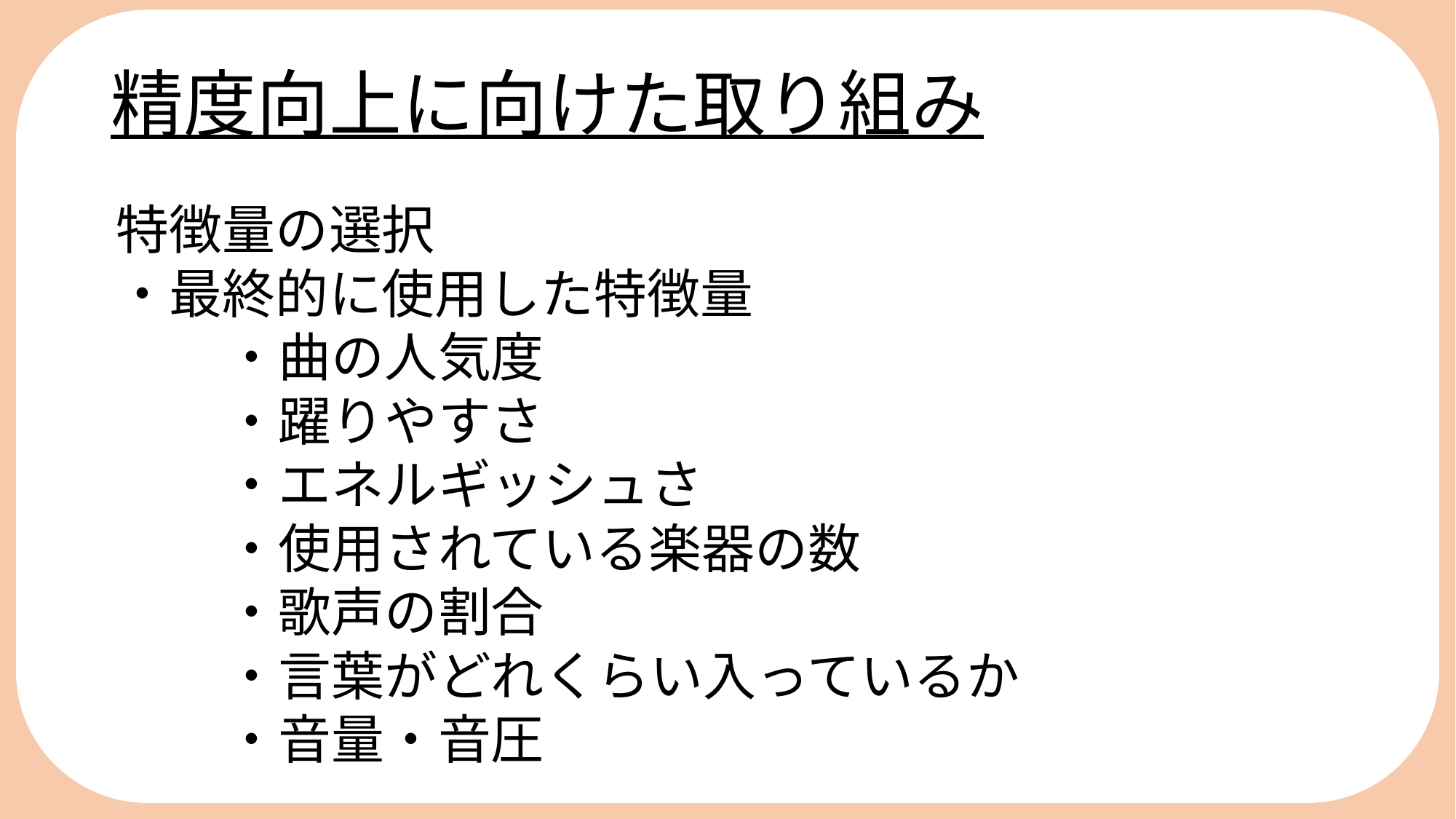

とｋ三日目
精度向上に向けた取り組み
特徴量の選択
・最終的に使用した特徴量
	・曲の人気度
	・躍りやすさ
	・エネルギッシュさ
	・使用されている楽器の数
	・歌声の割合
	・言葉がどれくらい入っているか
	・音量・音圧